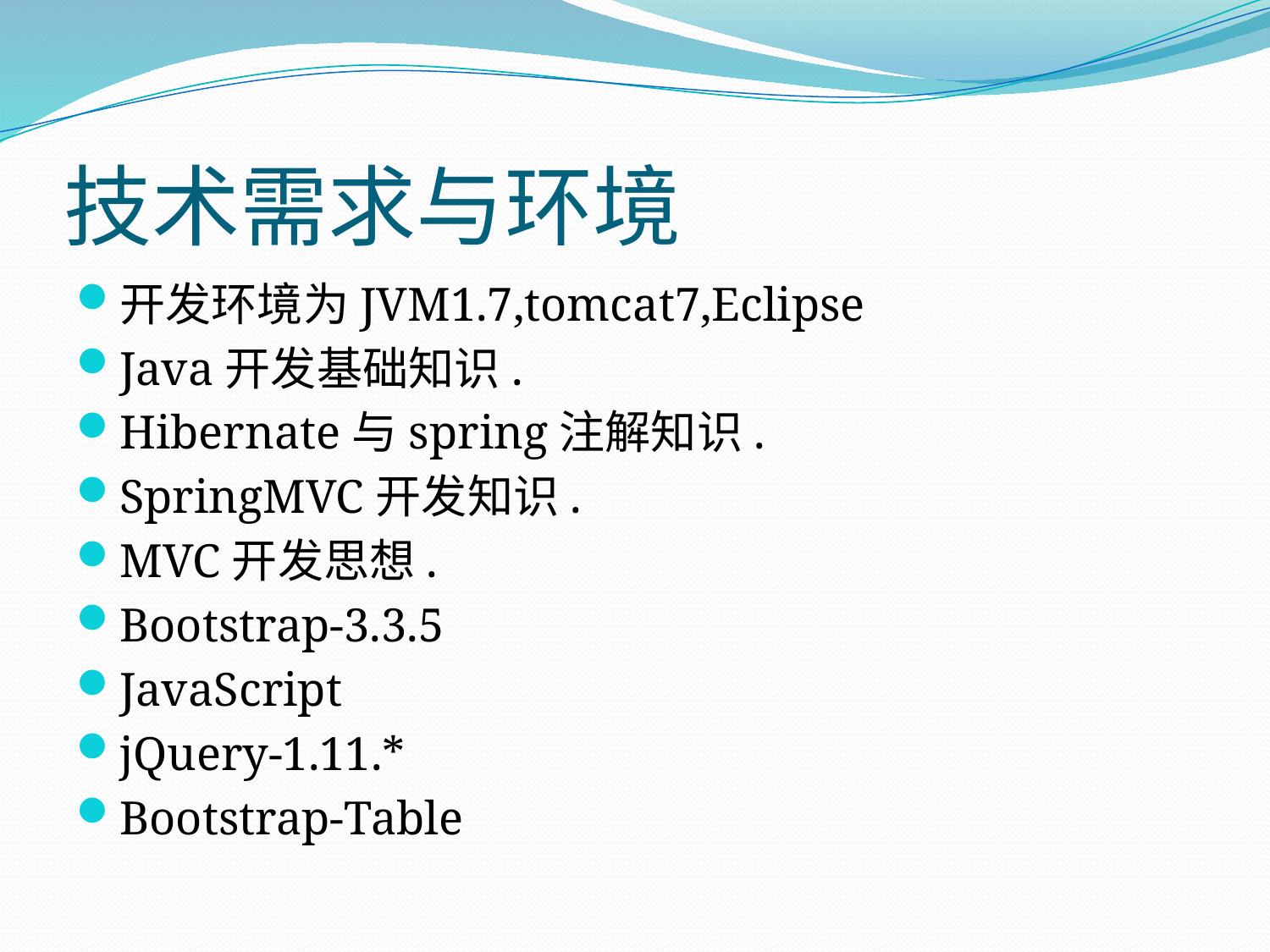

# 技术需求与环境
开发环境为JVM1.7,tomcat7,Eclipse
Java开发基础知识.
Hibernate与spring注解知识.
SpringMVC开发知识.
MVC开发思想.
Bootstrap-3.3.5
JavaScript
jQuery-1.11.*
Bootstrap-Table